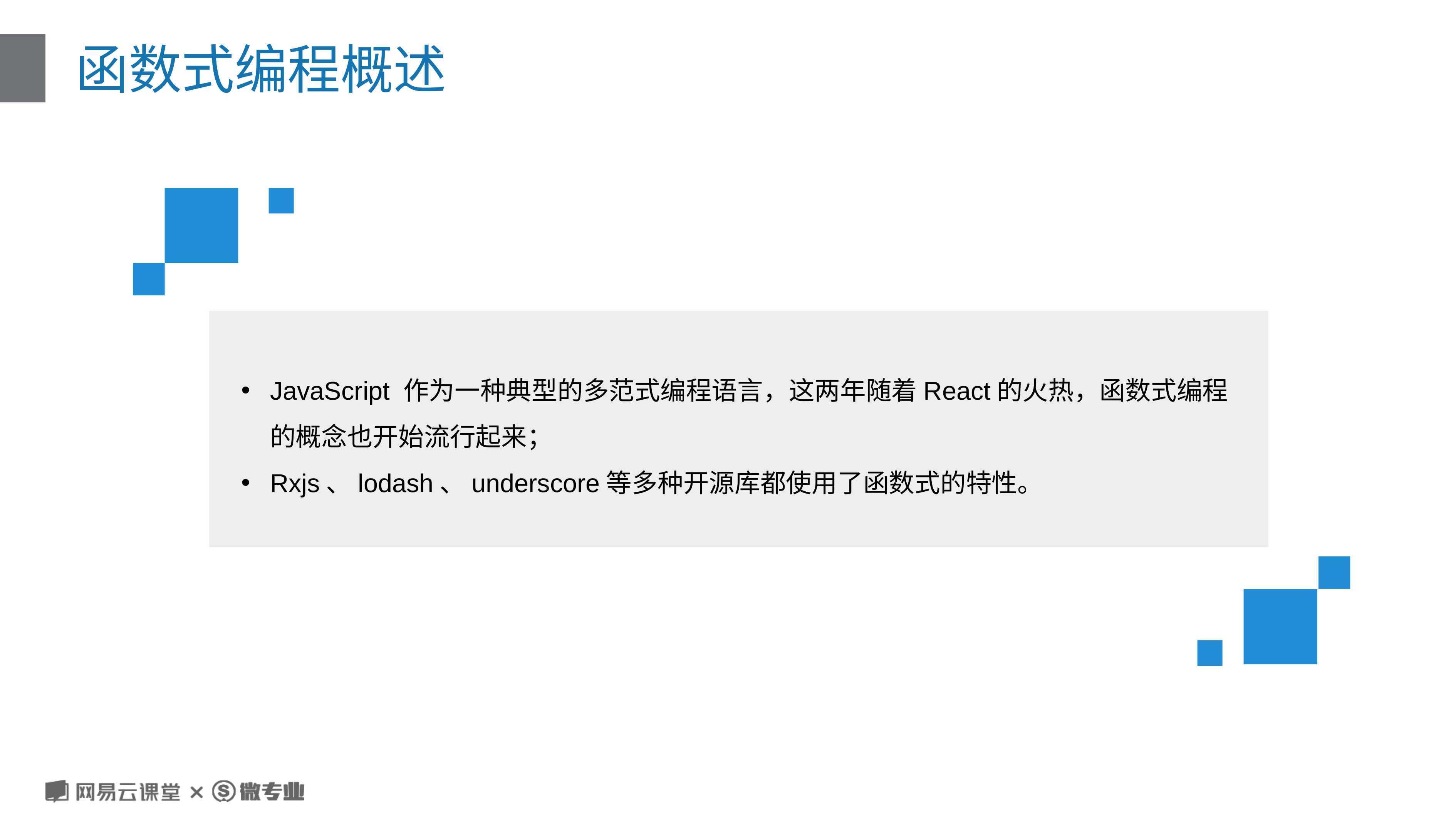

# 函数式编程概述

JavaScript 作为一种典型的多范式编程语言，这两年随着React的火热，函数式编程的概念也开始流行起来；
Rxjs、lodash、underscore等多种开源库都使用了函数式的特性。